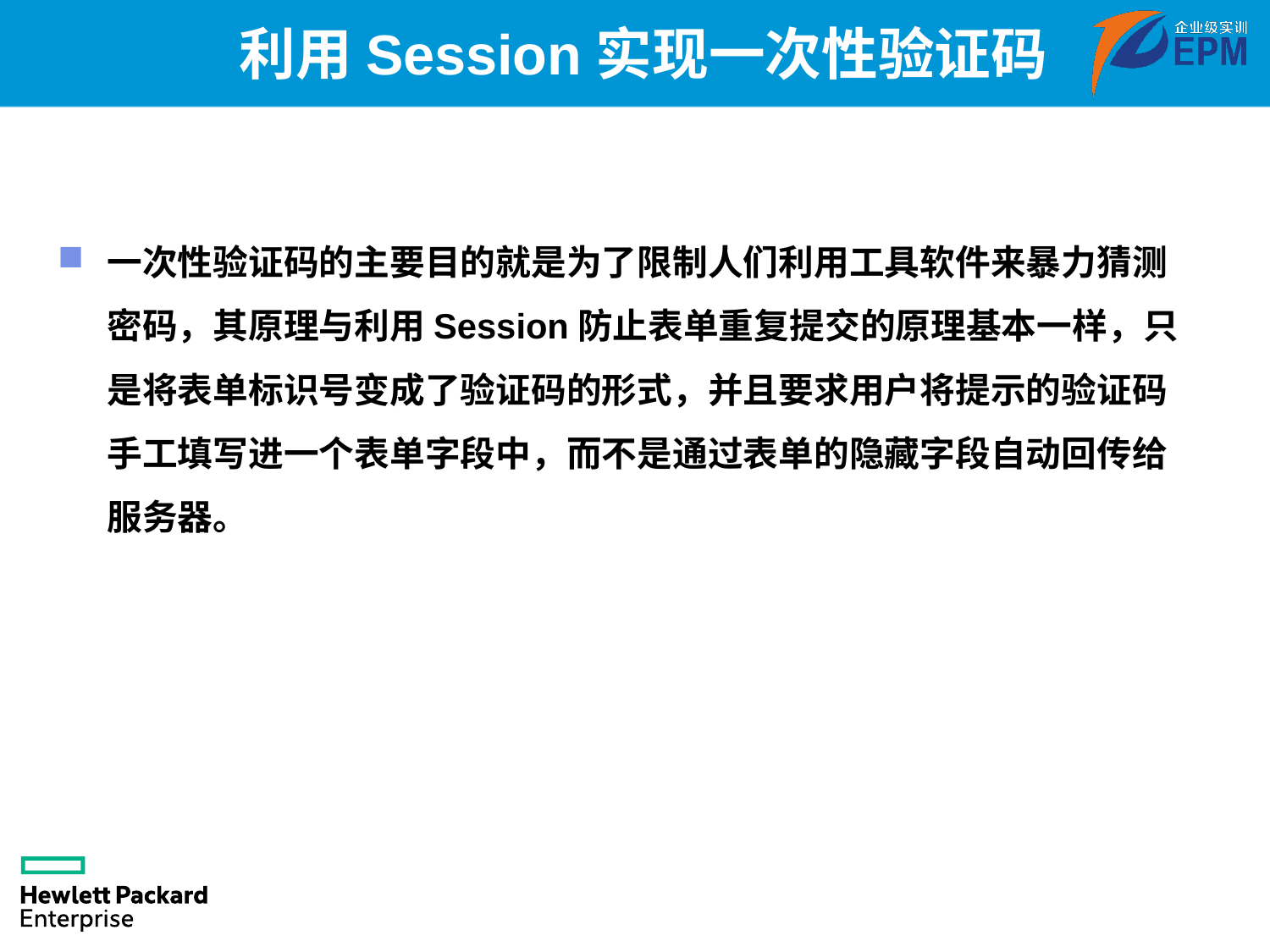

# 利用Session实现一次性验证码
一次性验证码的主要目的就是为了限制人们利用工具软件来暴力猜测密码，其原理与利用Session防止表单重复提交的原理基本一样，只是将表单标识号变成了验证码的形式，并且要求用户将提示的验证码手工填写进一个表单字段中，而不是通过表单的隐藏字段自动回传给服务器。